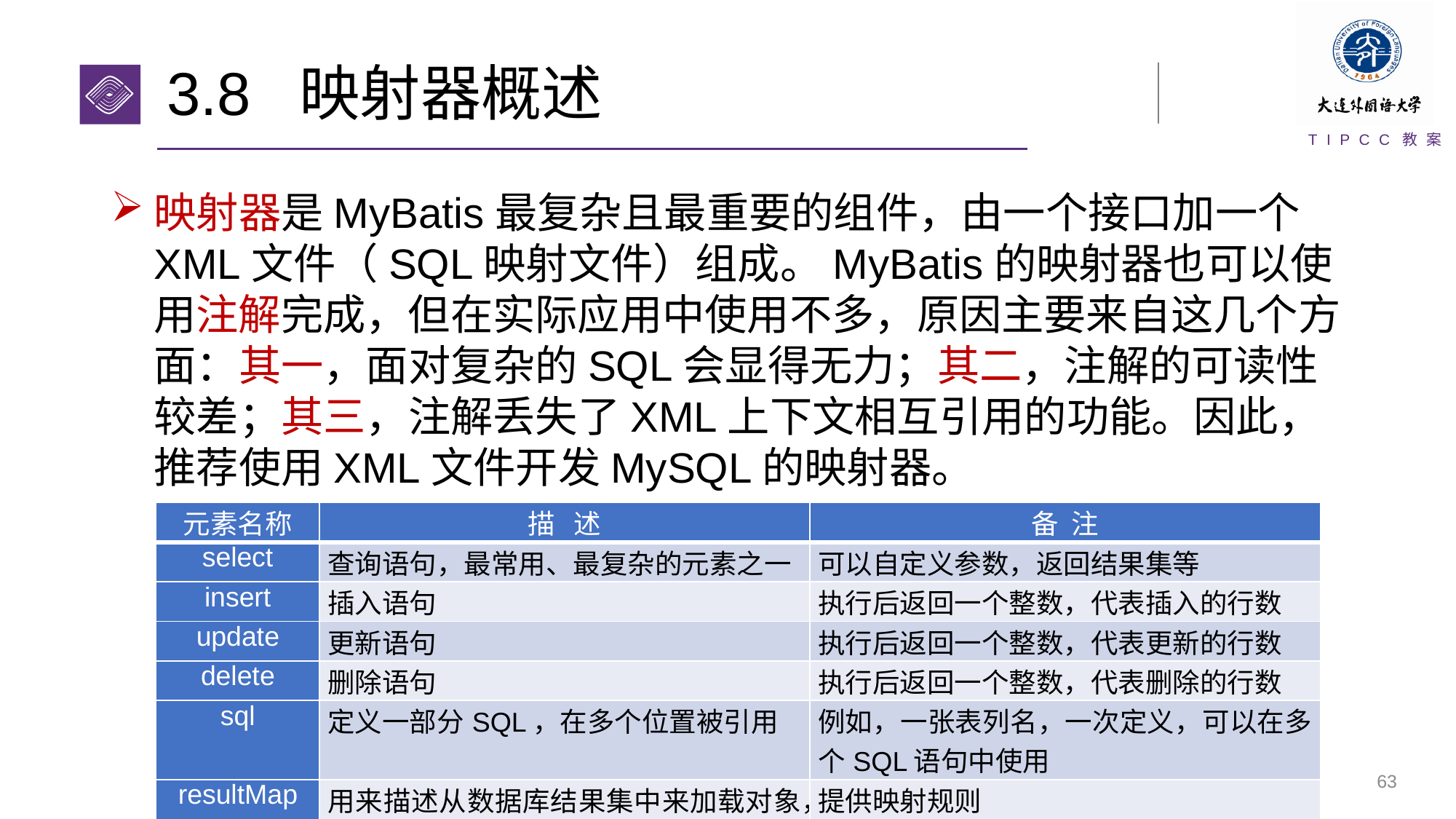

# 3.8  映射器概述
映射器是MyBatis最复杂且最重要的组件，由一个接口加一个XML文件（SQL映射文件）组成。MyBatis的映射器也可以使用注解完成，但在实际应用中使用不多，原因主要来自这几个方面：其一，面对复杂的SQL会显得无力；其二，注解的可读性较差；其三，注解丢失了XML上下文相互引用的功能。因此，推荐使用XML文件开发MySQL的映射器。
| 元素名称 | 描 述 | 备 注 |
| --- | --- | --- |
| select | 查询语句，最常用、最复杂的元素之一 | 可以自定义参数，返回结果集等 |
| insert | 插入语句 | 执行后返回一个整数，代表插入的行数 |
| update | 更新语句 | 执行后返回一个整数，代表更新的行数 |
| delete | 删除语句 | 执行后返回一个整数，代表删除的行数 |
| sql | 定义一部分SQL，在多个位置被引用 | 例如，一张表列名，一次定义，可以在多个SQL语句中使用 |
| resultMap | 用来描述从数据库结果集中来加载对象，是最复杂、最强大的元素之一 | 提供映射规则 |
63